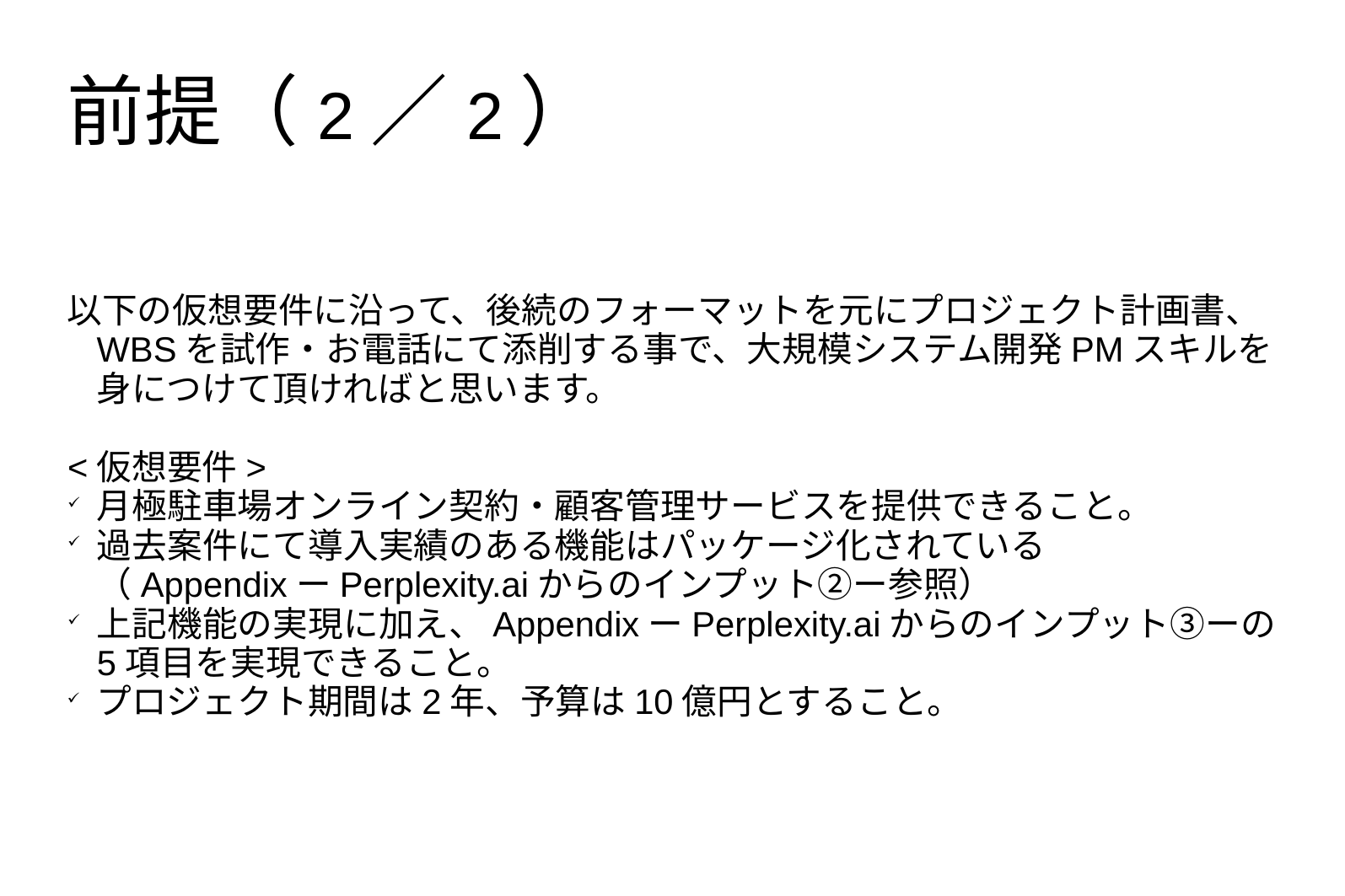

# 前提（2／2）
以下の仮想要件に沿って、後続のフォーマットを元にプロジェクト計画書、WBSを試作・お電話にて添削する事で、大規模システム開発PMスキルを身につけて頂ければと思います。

<仮想要件>
月極駐車場オンライン契約・顧客管理サービスを提供できること。
過去案件にて導入実績のある機能はパッケージ化されている（AppendixーPerplexity.aiからのインプット②ー参照）
上記機能の実現に加え、AppendixーPerplexity.aiからのインプット③ーの5項目を実現できること。
プロジェクト期間は2年、予算は10億円とすること。